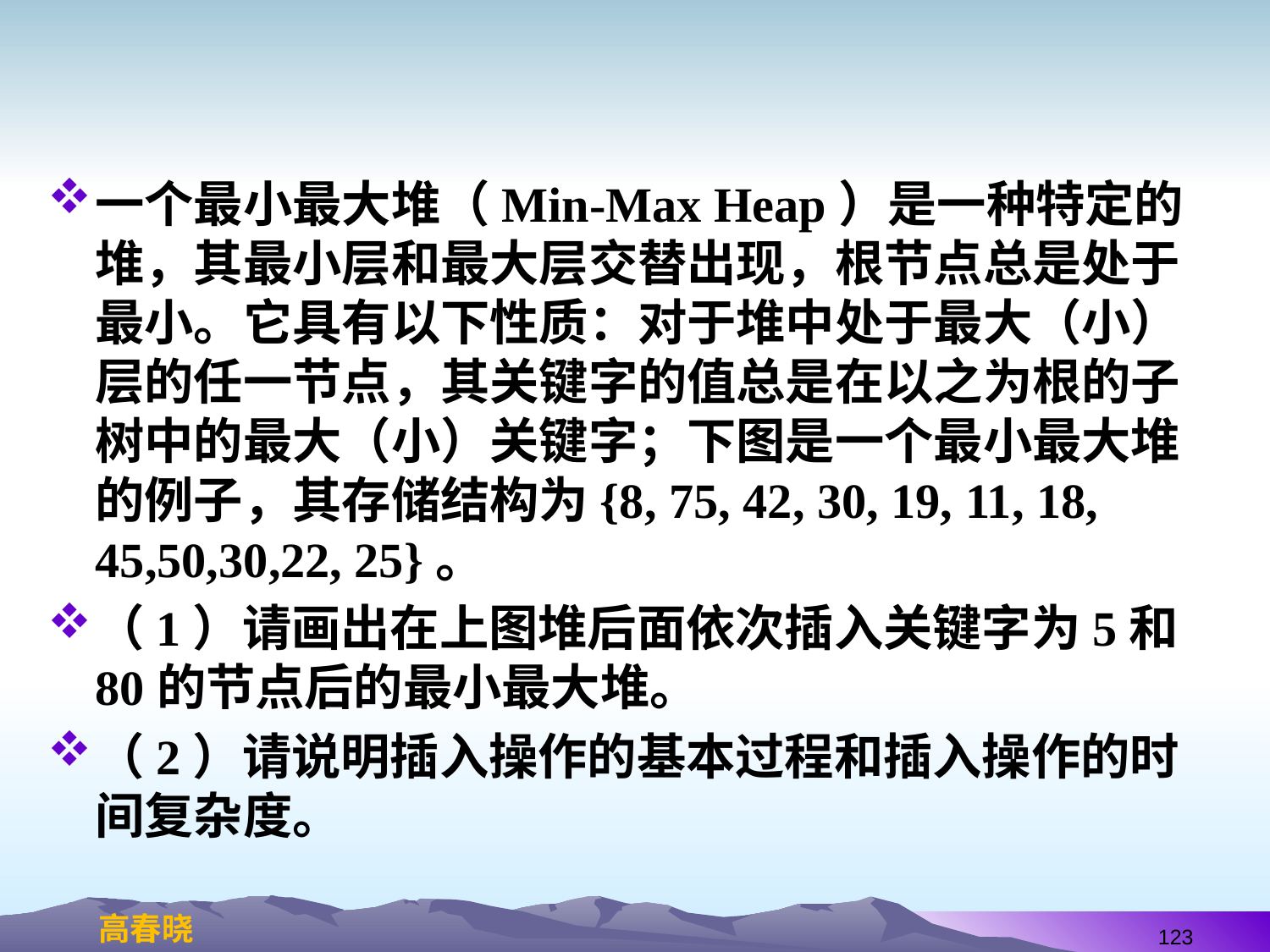

#
一个最小最大堆（Min-Max Heap）是一种特定的堆，其最小层和最大层交替出现，根节点总是处于最小。它具有以下性质：对于堆中处于最大（小）层的任一节点，其关键字的值总是在以之为根的子树中的最大（小）关键字；下图是一个最小最大堆的例子，其存储结构为{8, 75, 42, 30, 19, 11, 18, 45,50,30,22, 25}。
（1）请画出在上图堆后面依次插入关键字为5和80的节点后的最小最大堆。
（2）请说明插入操作的基本过程和插入操作的时间复杂度。

123